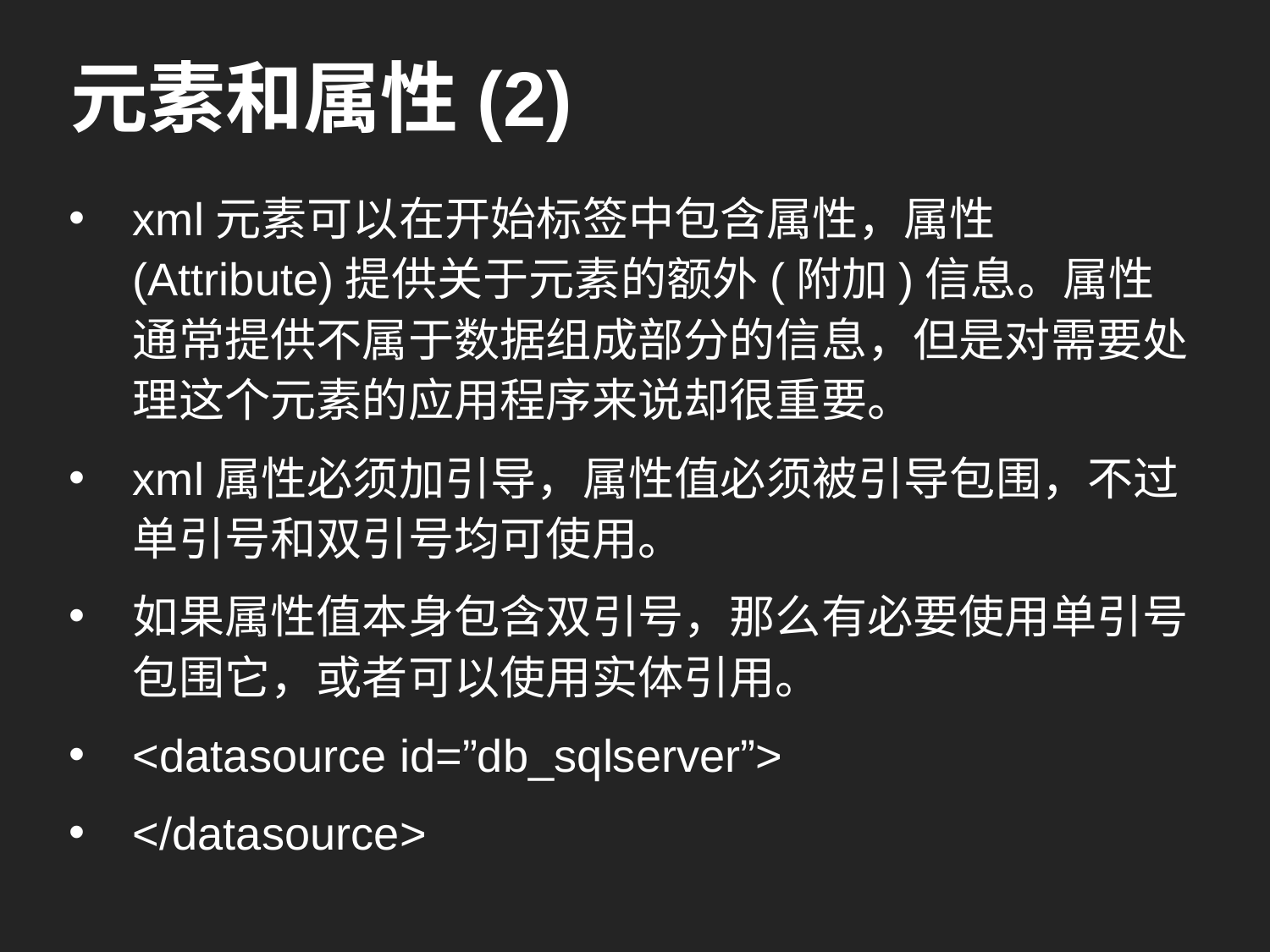

# 元素和属性(2)
xml元素可以在开始标签中包含属性，属性(Attribute)提供关于元素的额外(附加)信息。属性通常提供不属于数据组成部分的信息，但是对需要处理这个元素的应用程序来说却很重要。
xml属性必须加引导，属性值必须被引导包围，不过单引号和双引号均可使用。
如果属性值本身包含双引号，那么有必要使用单引号包围它，或者可以使用实体引用。
<datasource id=”db_sqlserver”>
</datasource>